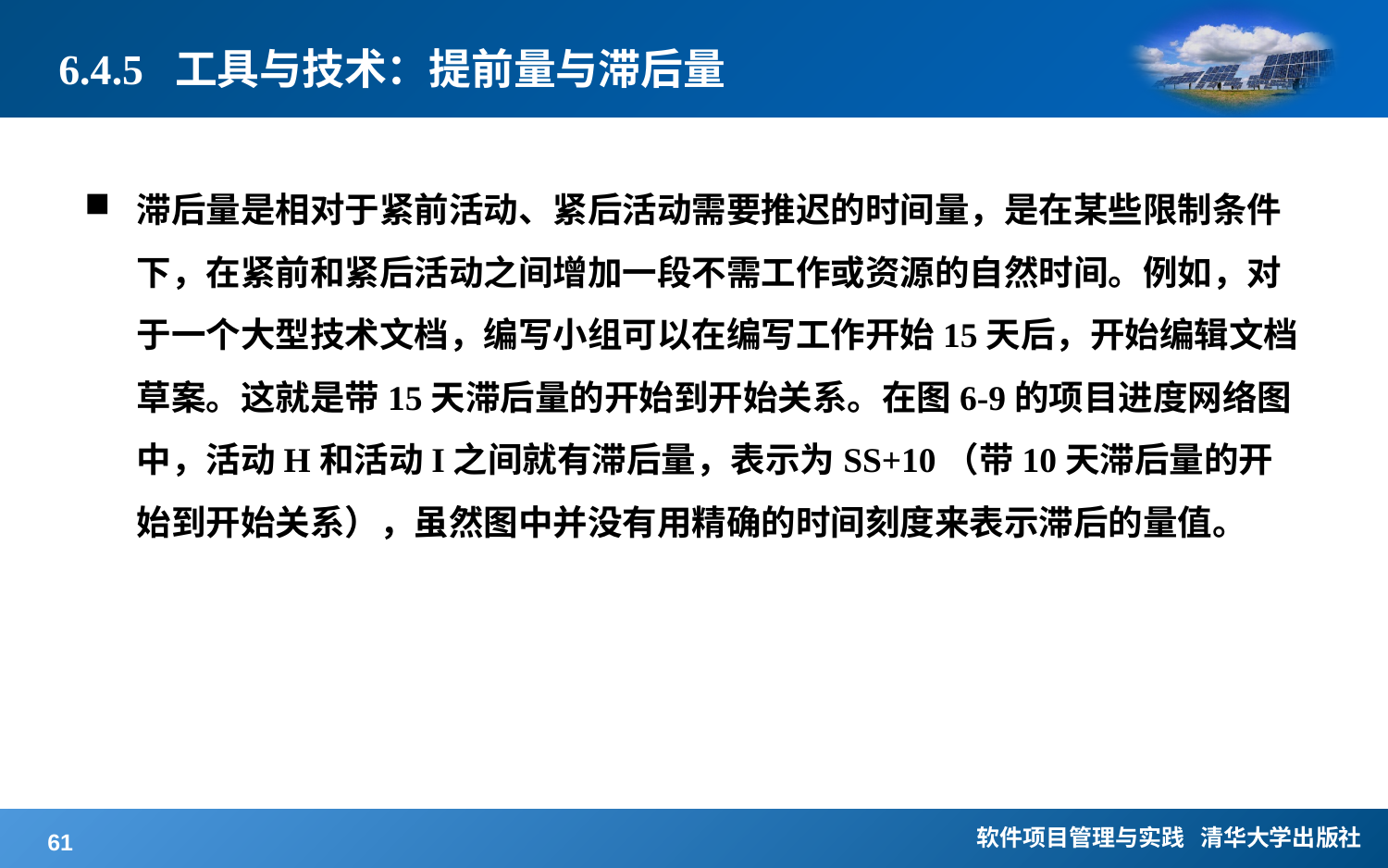

# 6.4.5  工具与技术：提前量与滞后量
滞后量是相对于紧前活动、紧后活动需要推迟的时间量，是在某些限制条件下，在紧前和紧后活动之间增加一段不需工作或资源的自然时间。例如，对于一个大型技术文档，编写小组可以在编写工作开始15天后，开始编辑文档草案。这就是带15天滞后量的开始到开始关系。在图6-9的项目进度网络图中，活动H和活动I之间就有滞后量，表示为SS+10（带10天滞后量的开始到开始关系），虽然图中并没有用精确的时间刻度来表示滞后的量值。